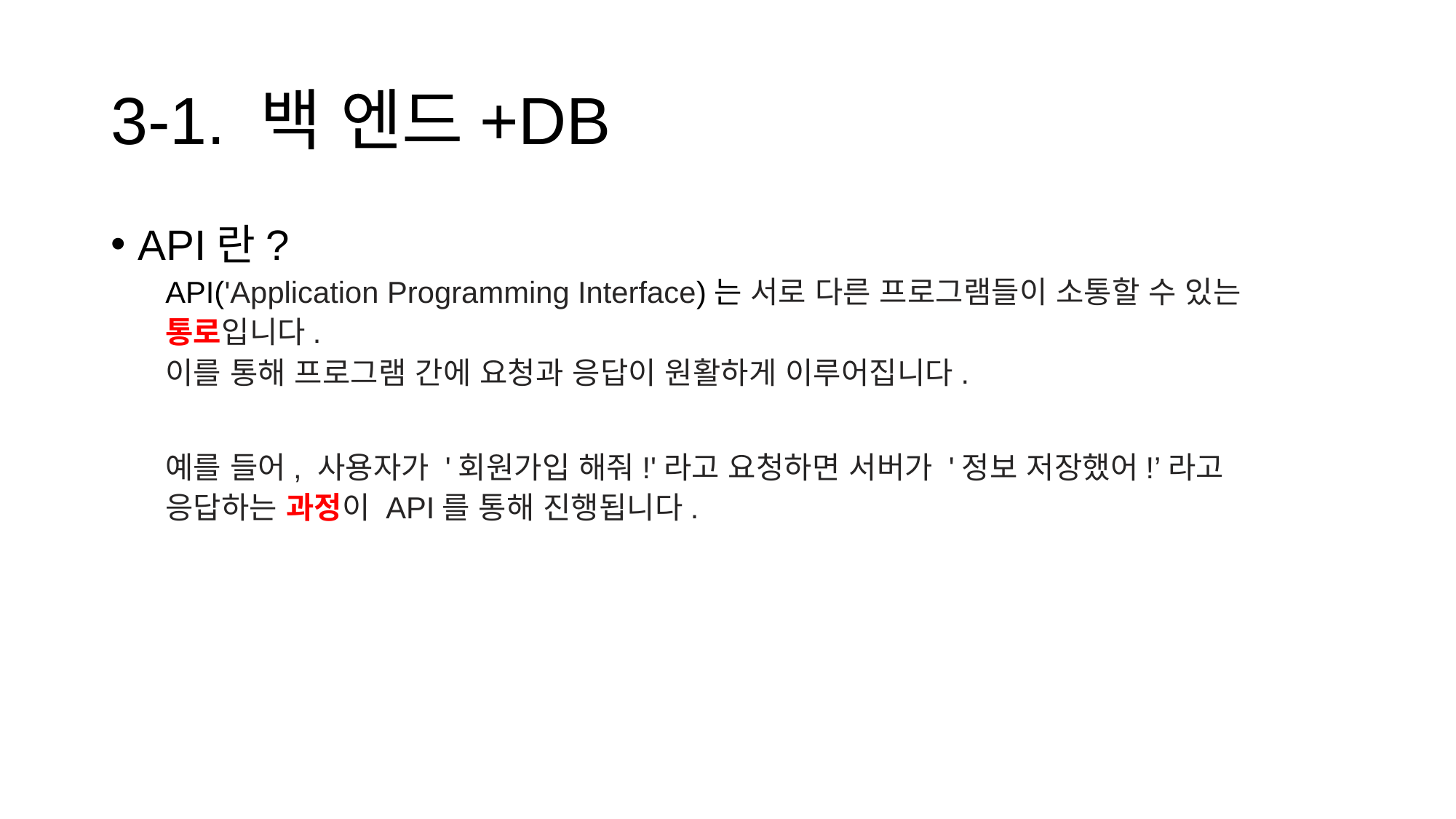

# 3-1. 백 엔드+DB
API란?
API('Application Programming Interface)는 서로 다른 프로그램들이 소통할 수 있는
통로입니다.
이를 통해 프로그램 간에 요청과 응답이 원활하게 이루어집니다.

예를 들어, 사용자가 '회원가입 해줘!'라고 요청하면 서버가 '정보 저장했어!’라고
응답하는 과정이 API를 통해 진행됩니다.